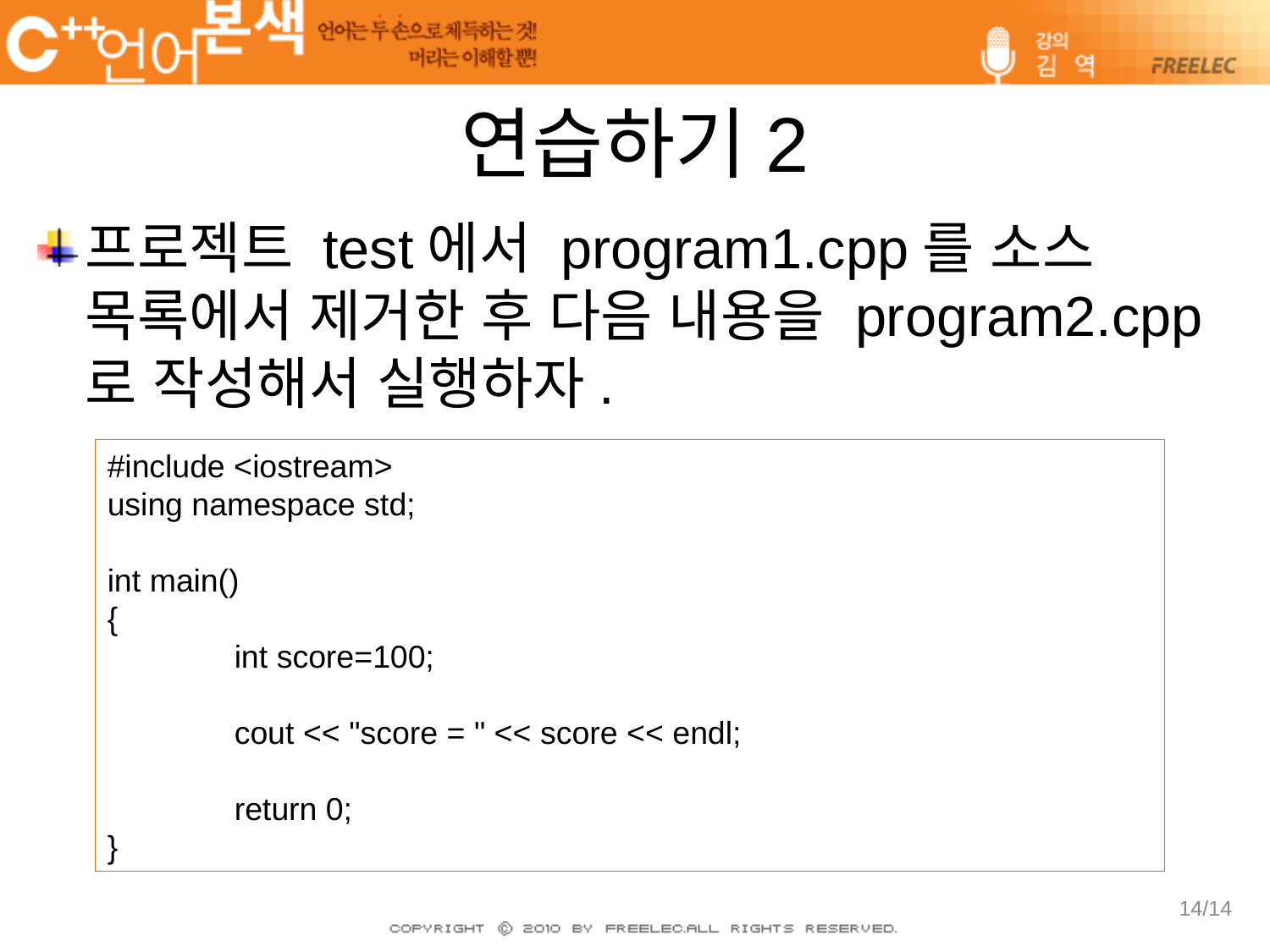

# 연습하기2
프로젝트 test에서 program1.cpp를 소스 목록에서 제거한 후 다음 내용을 program2.cpp로 작성해서 실행하자.
#include <iostream>
using namespace std;

int main()
{
	int score=100;

	cout << "score = " << score << endl;

	return 0;
}
14/14